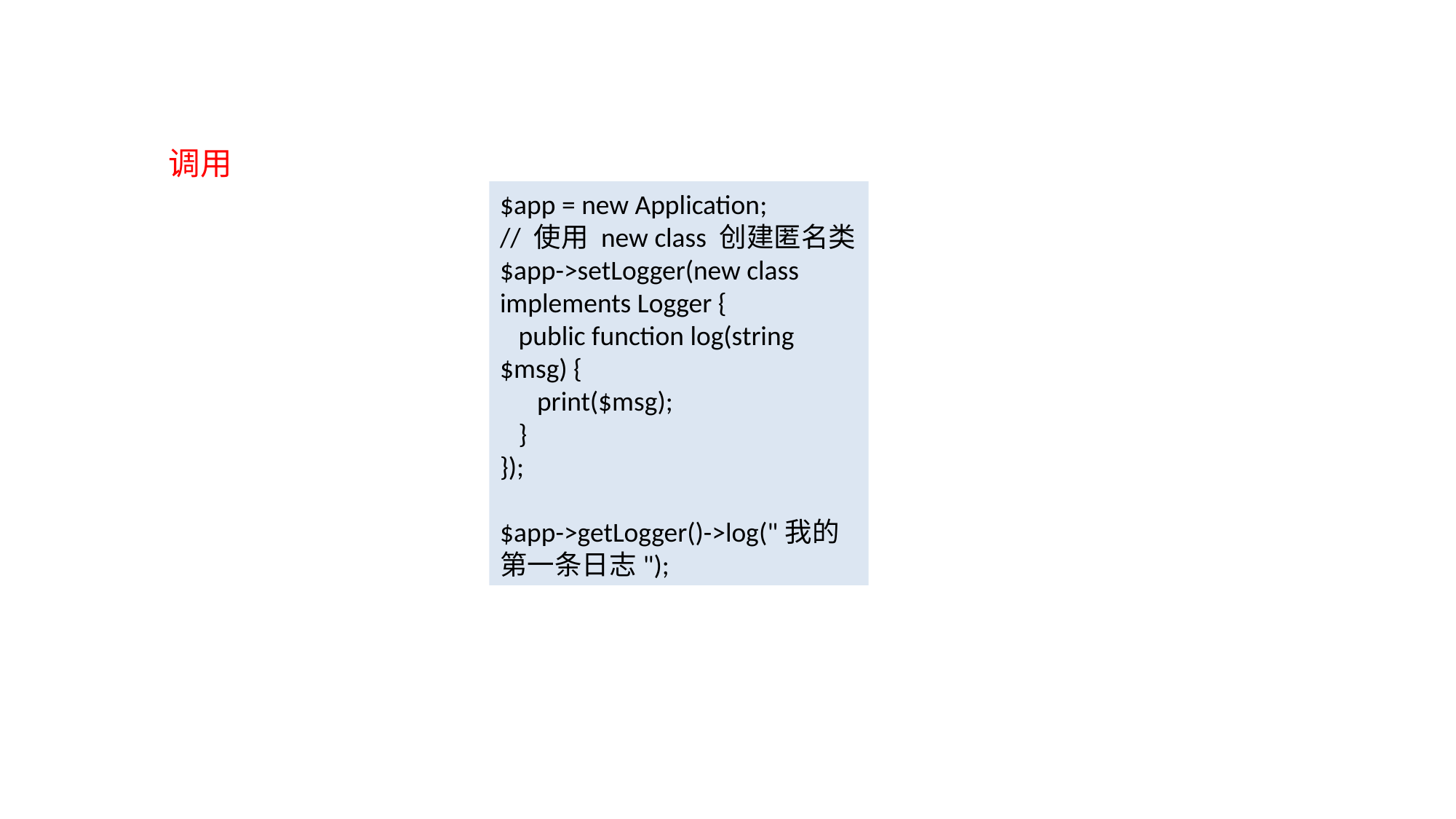

调用
$app = new Application;
// 使用 new class 创建匿名类
$app->setLogger(new class implements Logger {
   public function log(string $msg) {
      print($msg);
   }
});

$app->getLogger()->log("我的第一条日志");